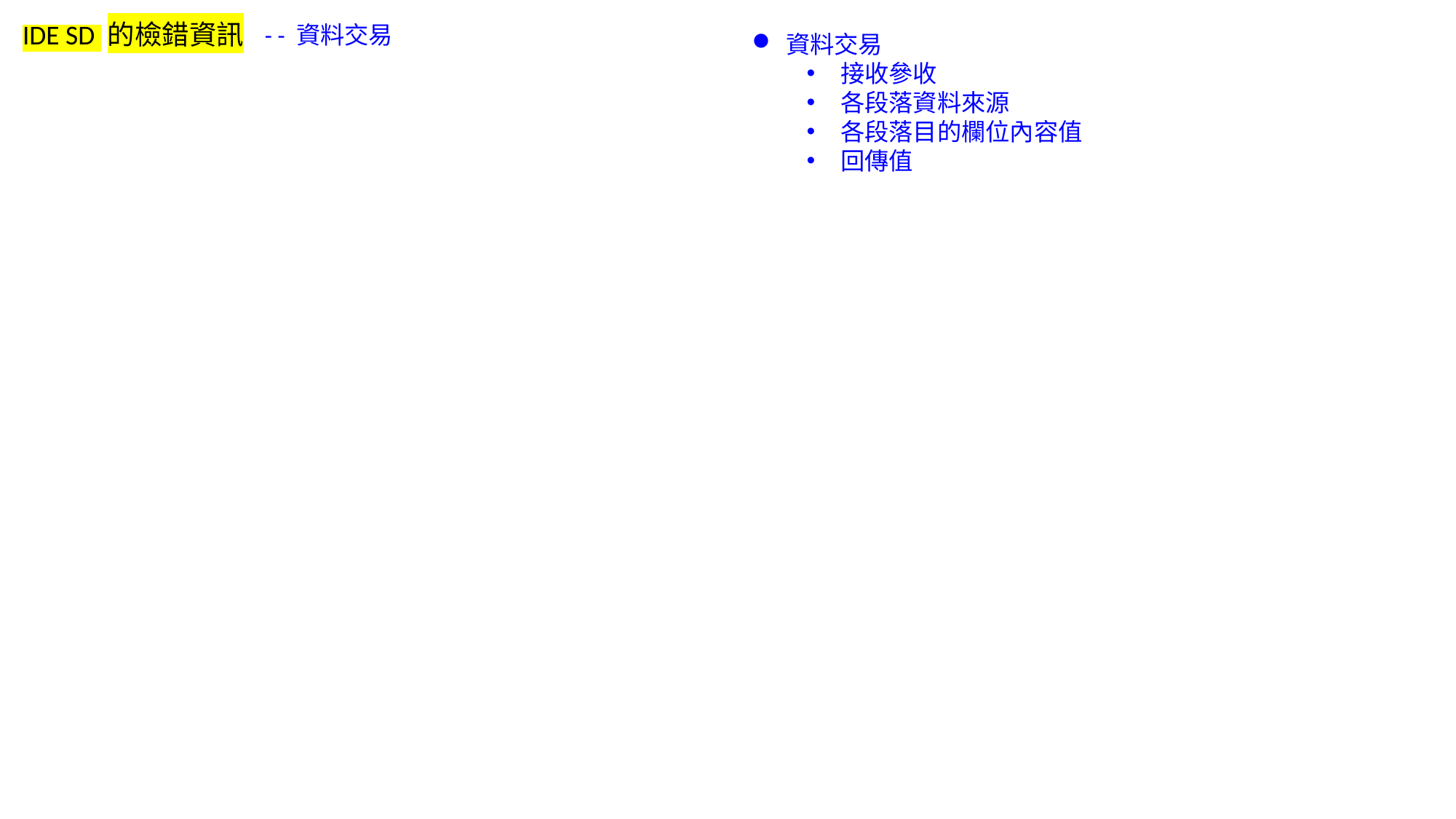

IDE SD 的檢錯資訊
- - 資料交易
資料交易
接收參收
各段落資料來源
各段落目的欄位內容值
回傳值